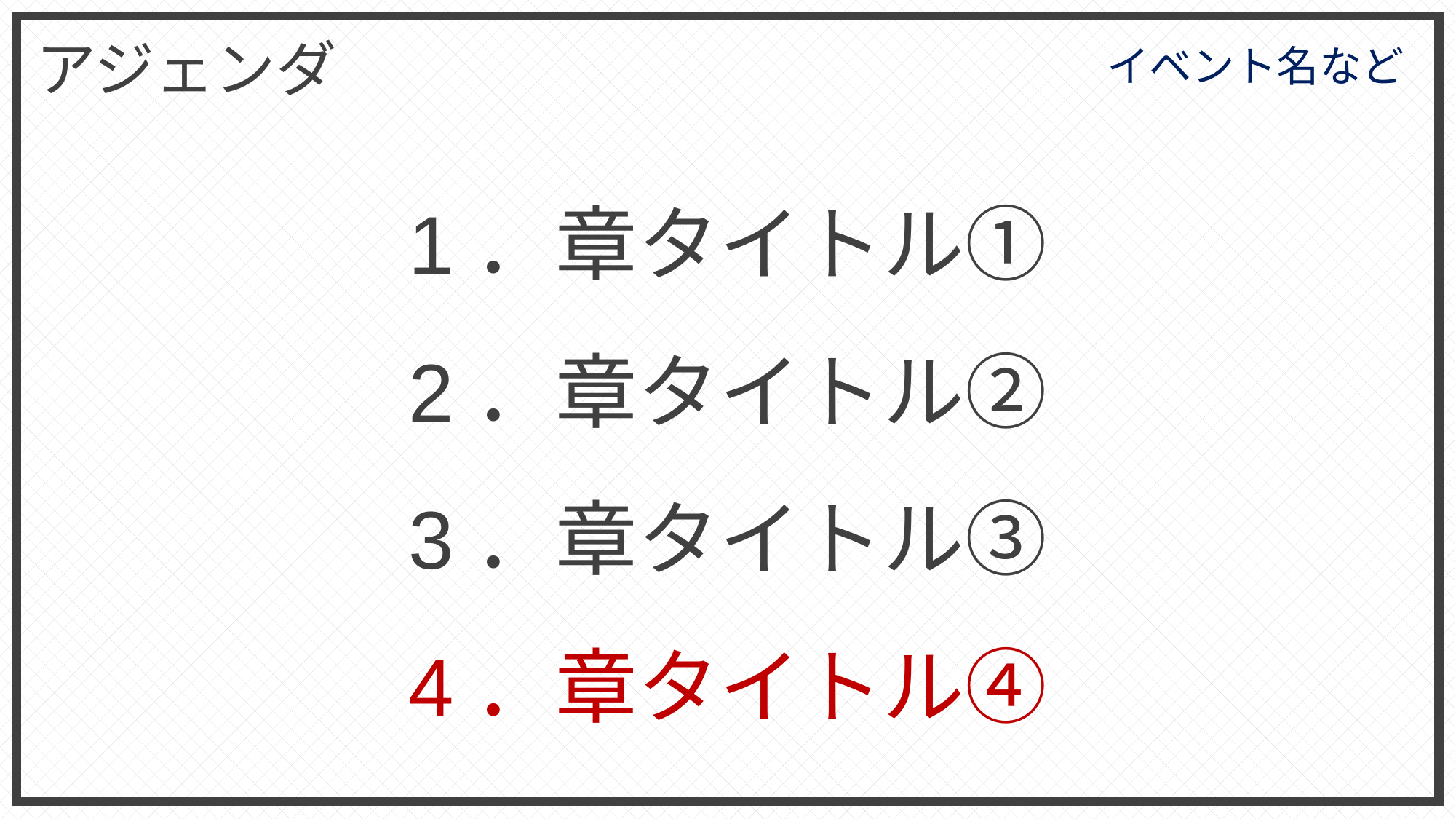

アジェンダ
イベント名など
1．章タイトル①
2．章タイトル②
3．章タイトル③
4．章タイトル④